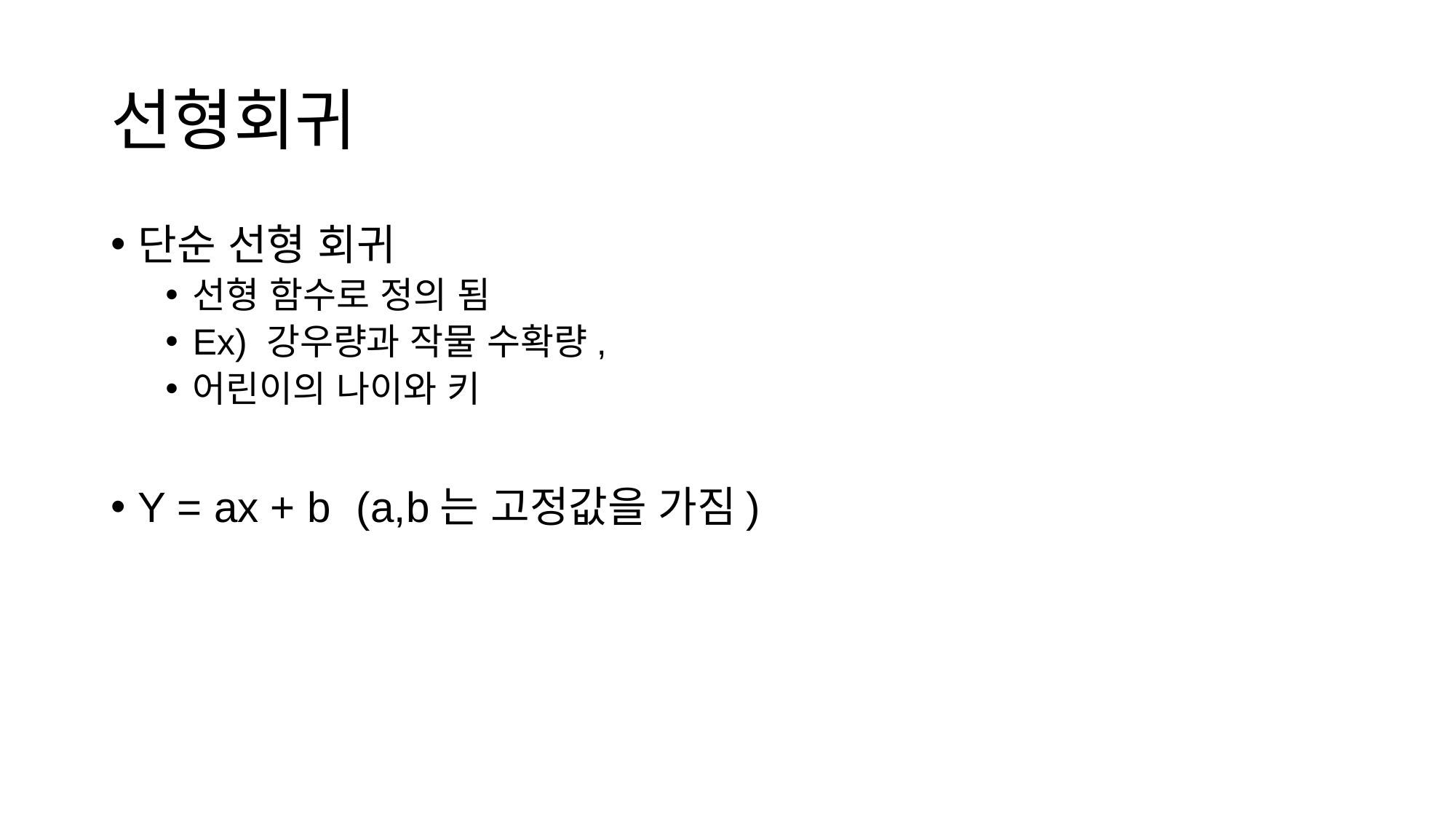

# 선형회귀
단순 선형 회귀
선형 함수로 정의 됨
Ex) 강우량과 작물 수확량,
어린이의 나이와 키

Y = ax + b	(a,b는 고정값을 가짐)